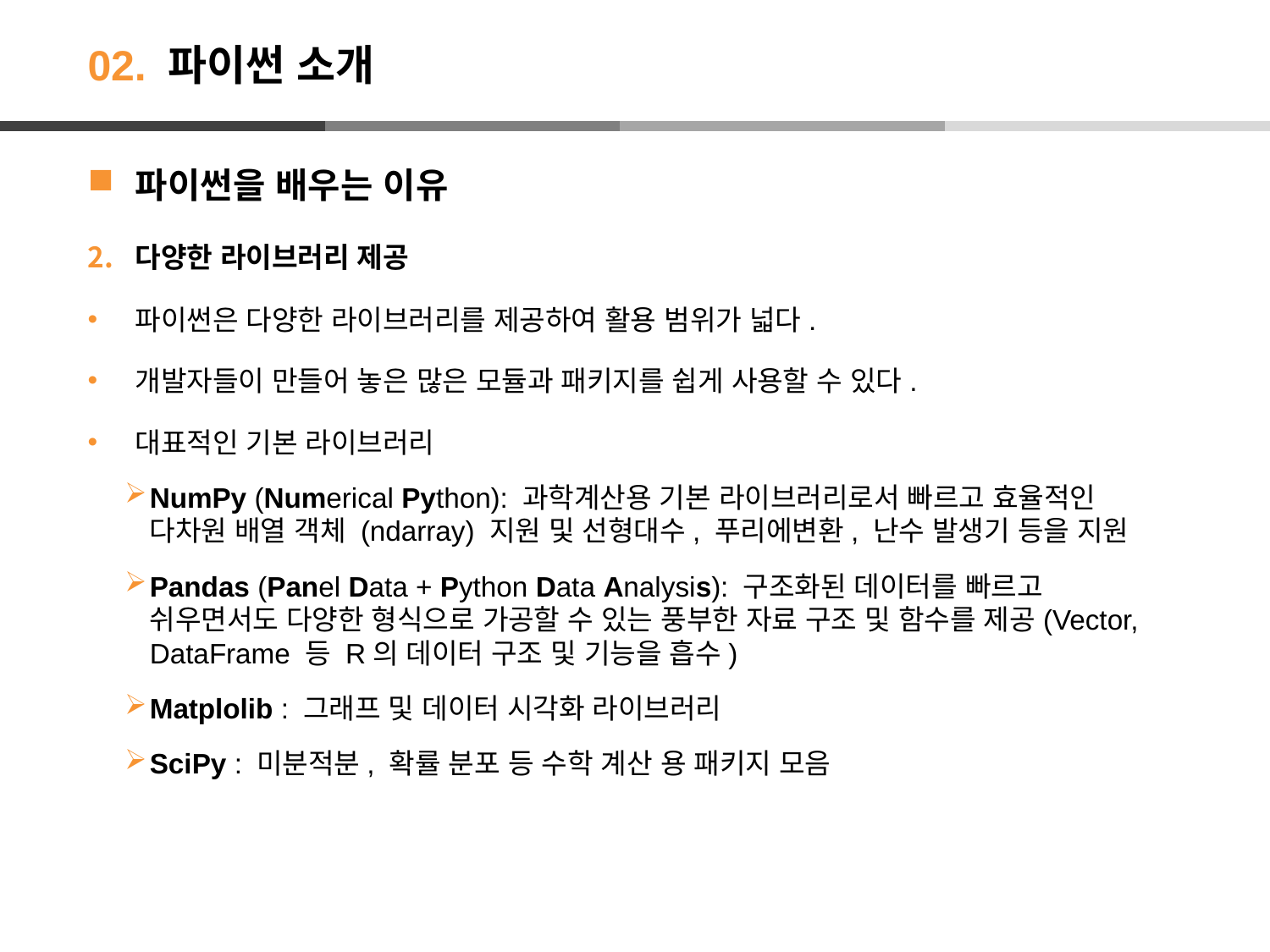

# 02. 파이썬 소개
파이썬을 배우는 이유
다양한 라이브러리 제공
파이썬은 다양한 라이브러리를 제공하여 활용 범위가 넓다.
개발자들이 만들어 놓은 많은 모듈과 패키지를 쉽게 사용할 수 있다.
대표적인 기본 라이브러리
NumPy (Numerical Python): 과학계산용 기본 라이브러리로서 빠르고 효율적인 다차원 배열 객체 (ndarray) 지원 및 선형대수, 푸리에변환, 난수 발생기 등을 지원
Pandas (Panel Data + Python Data Analysis): 구조화된 데이터를 빠르고 쉬우면서도 다양한 형식으로 가공할 수 있는 풍부한 자료 구조 및 함수를 제공(Vector, DataFrame 등 R의 데이터 구조 및 기능을 흡수)
Matplolib : 그래프 및 데이터 시각화 라이브러리
SciPy : 미분적분, 확률 분포 등 수학 계산 용 패키지 모음